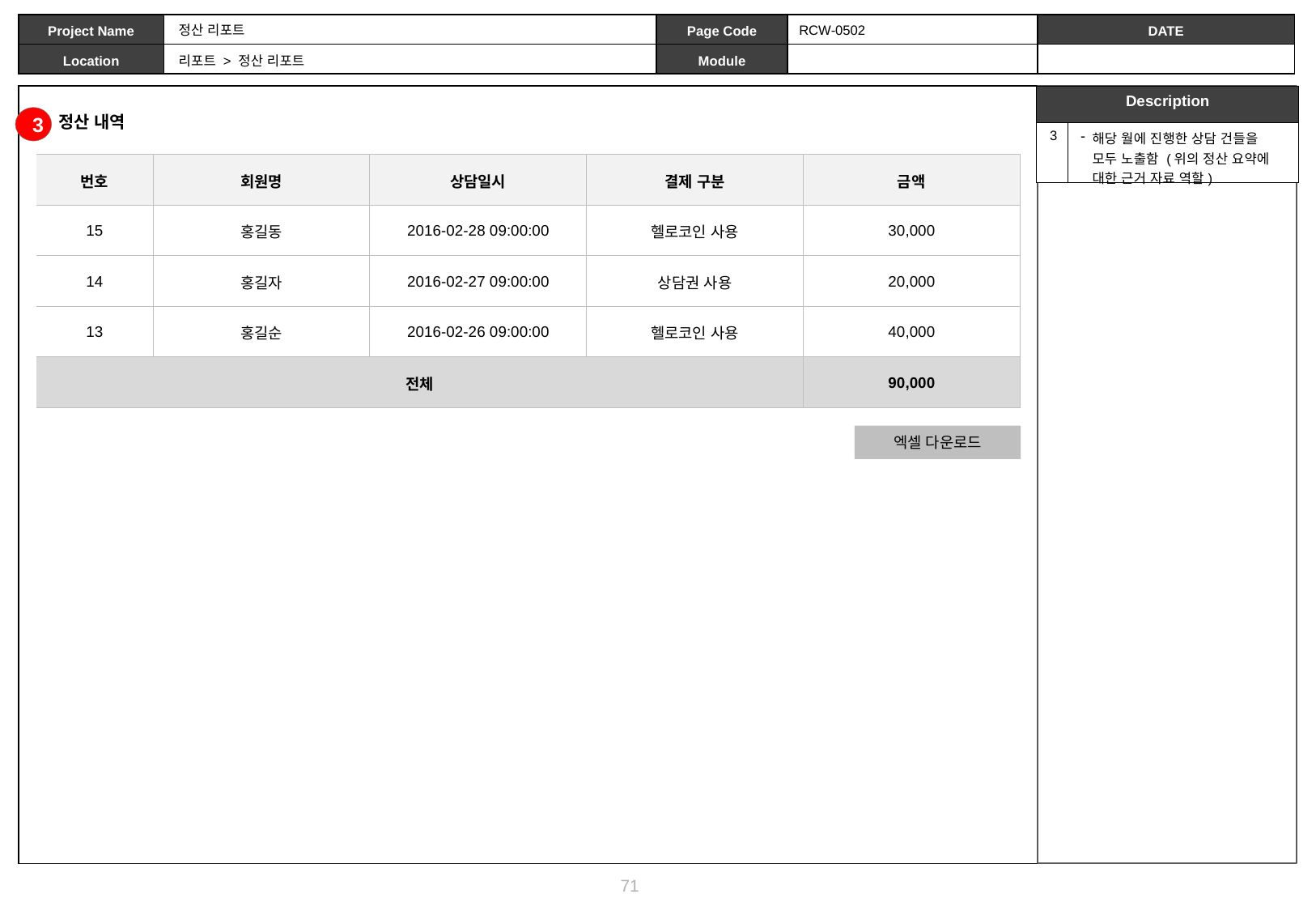

정산 리포트
RCW-0502
리포트 > 정산 리포트
| Description |  |
| --- | --- |
| 3 | 해당 월에 진행한 상담 건들을 모두 노출함 (위의 정산 요약에 대한 근거 자료 역할) |
정산 내역
3
| 번호 | 회원명 | 상담일시 | 결제 구분 | 금액 |
| --- | --- | --- | --- | --- |
| 15 | 홍길동 | 2016-02-28 09:00:00 | 헬로코인 사용 | 30,000 |
| 14 | 홍길자 | 2016-02-27 09:00:00 | 상담권 사용 | 20,000 |
| 13 | 홍길순 | 2016-02-26 09:00:00 | 헬로코인 사용 | 40,000 |
| 전체 |  |  |  | 90,000 |
엑셀 다운로드
71